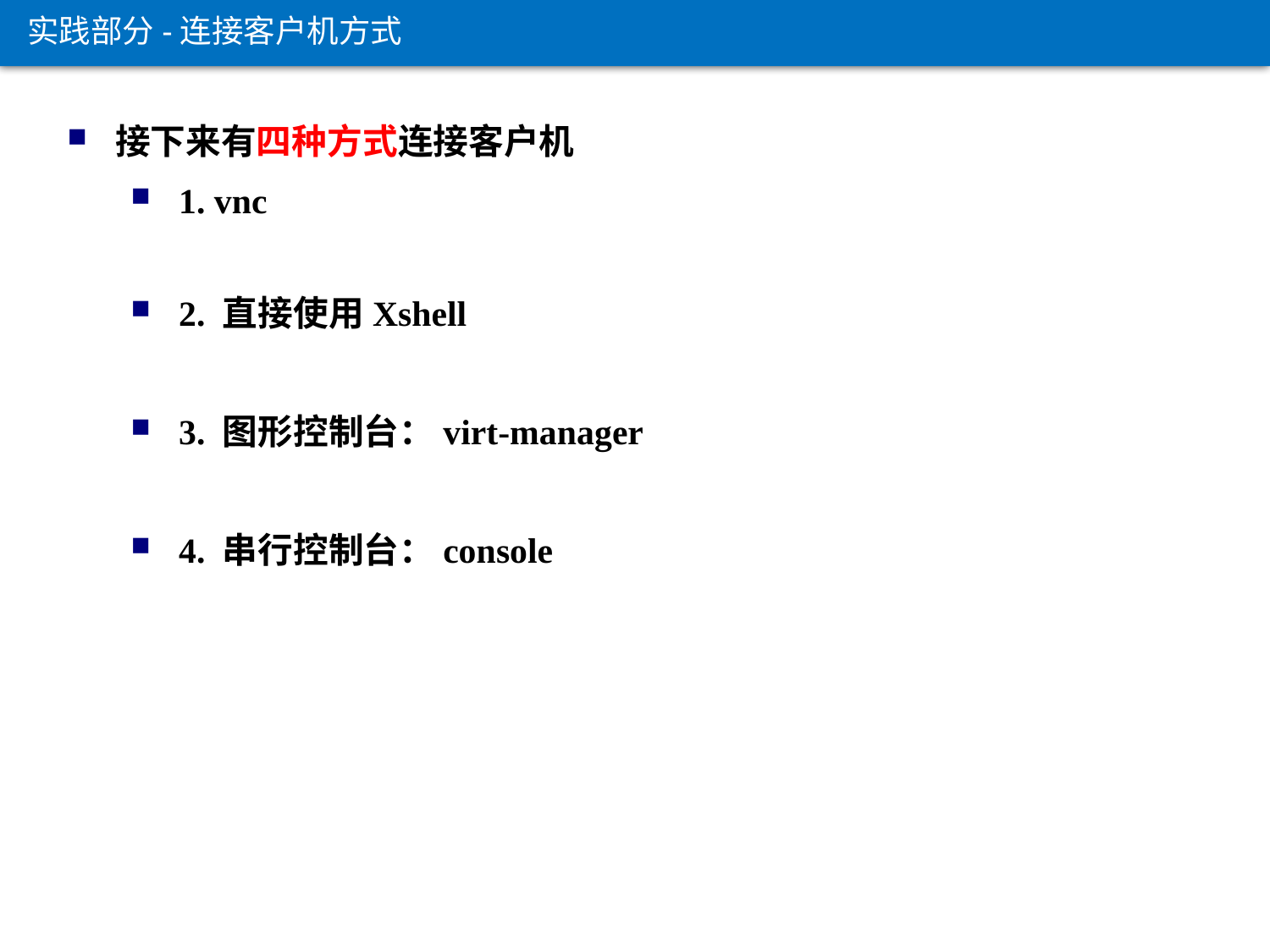

实践部分-连接客户机方式
接下来有四种方式连接客户机
1. vnc

2. 直接使用Xshell

3. 图形控制台：virt-manager

4. 串行控制台：console

34